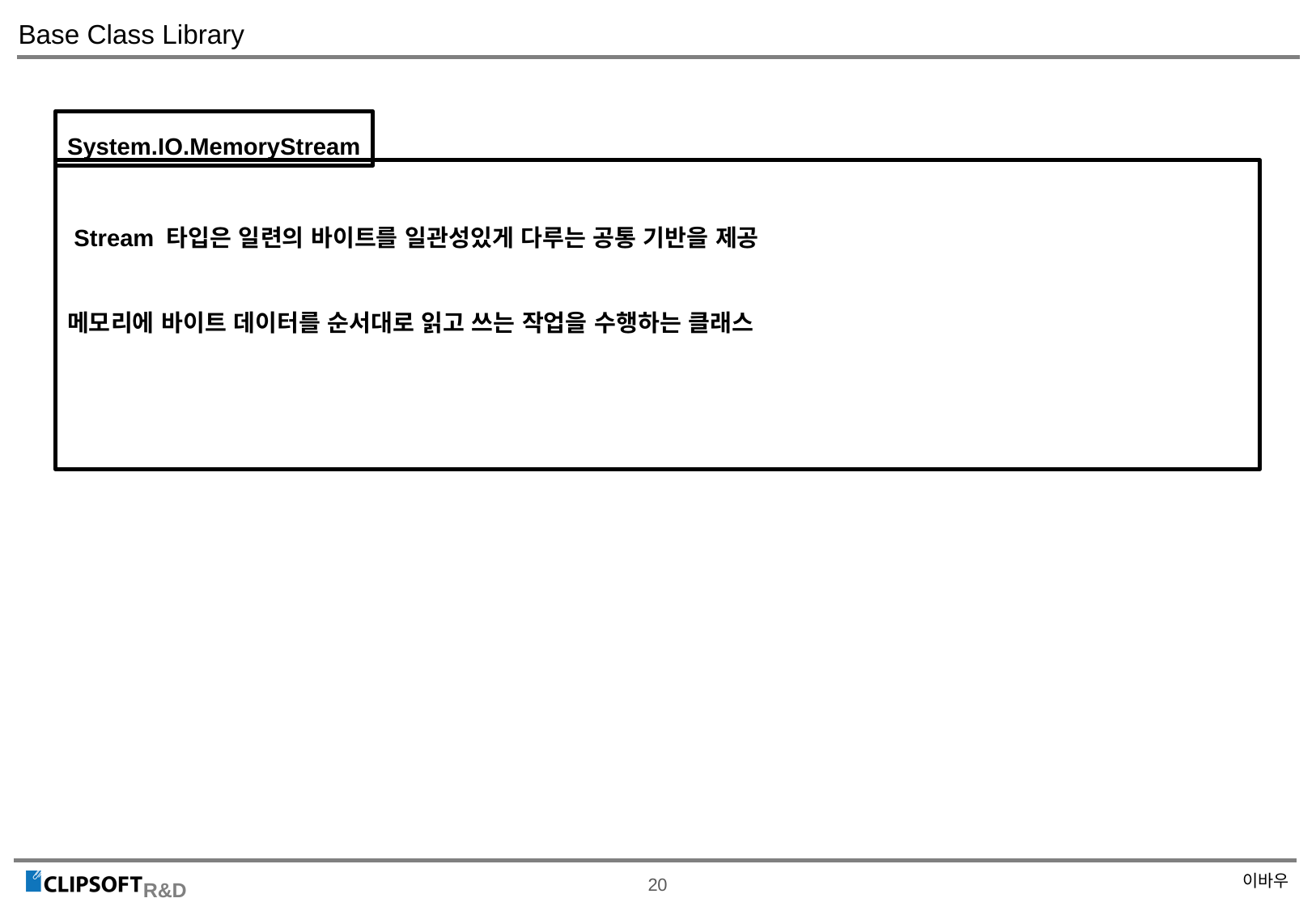

# Base Class Library
System.IO.MemoryStream

 Stream 타입은 일련의 바이트를 일관성있게 다루는 공통 기반을 제공

메모리에 바이트 데이터를 순서대로 읽고 쓰는 작업을 수행하는 클래스

이바우